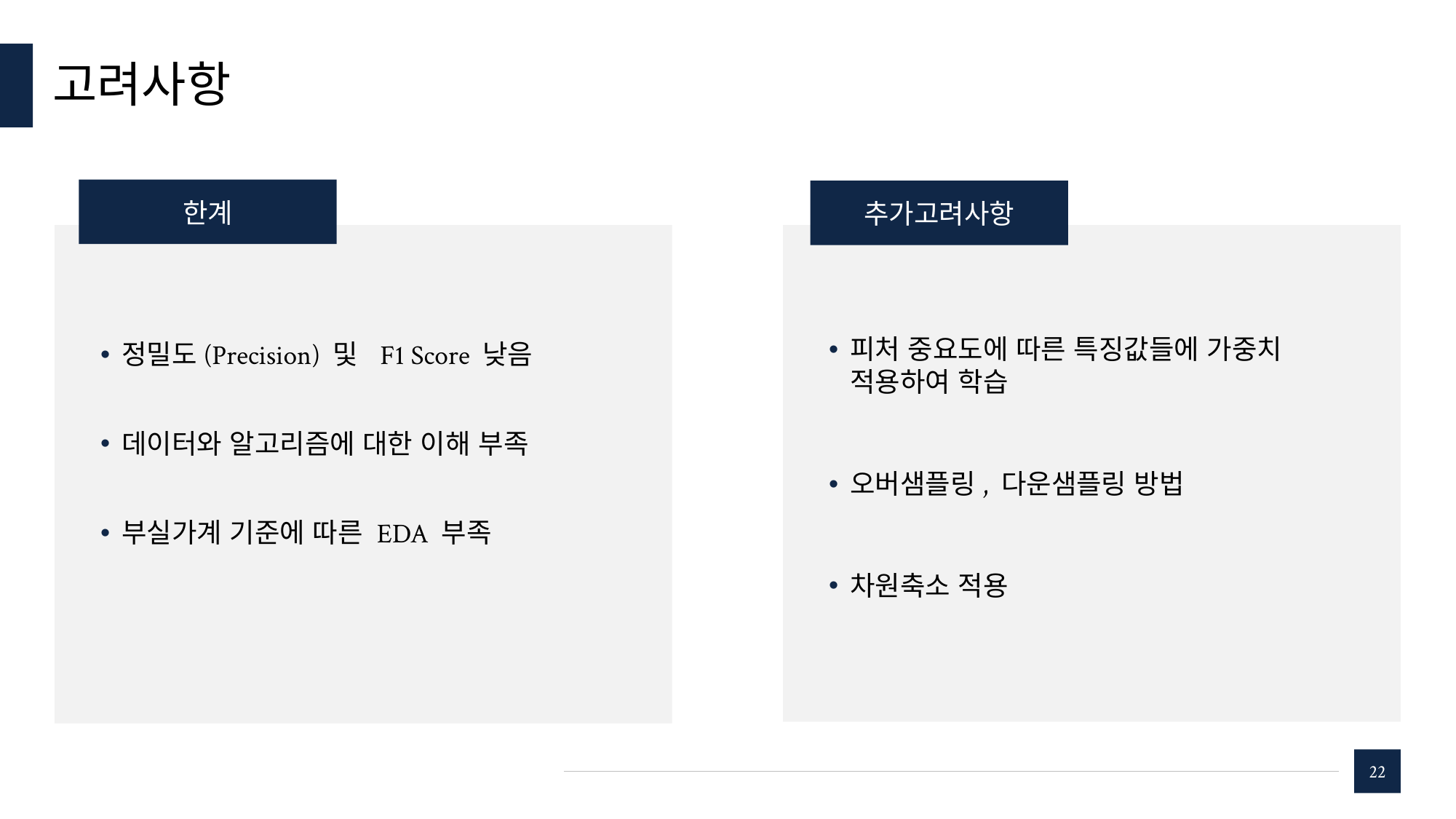

# 고려사항
한계
추가고려사항

피처 중요도에 따른 특징값들에 가중치 적용하여 학습

오버샘플링, 다운샘플링 방법

차원축소 적용
정밀도(Precision) 및  F1 Score 낮음

데이터와 알고리즘에 대한 이해 부족

부실가계 기준에 따른 EDA 부족

22